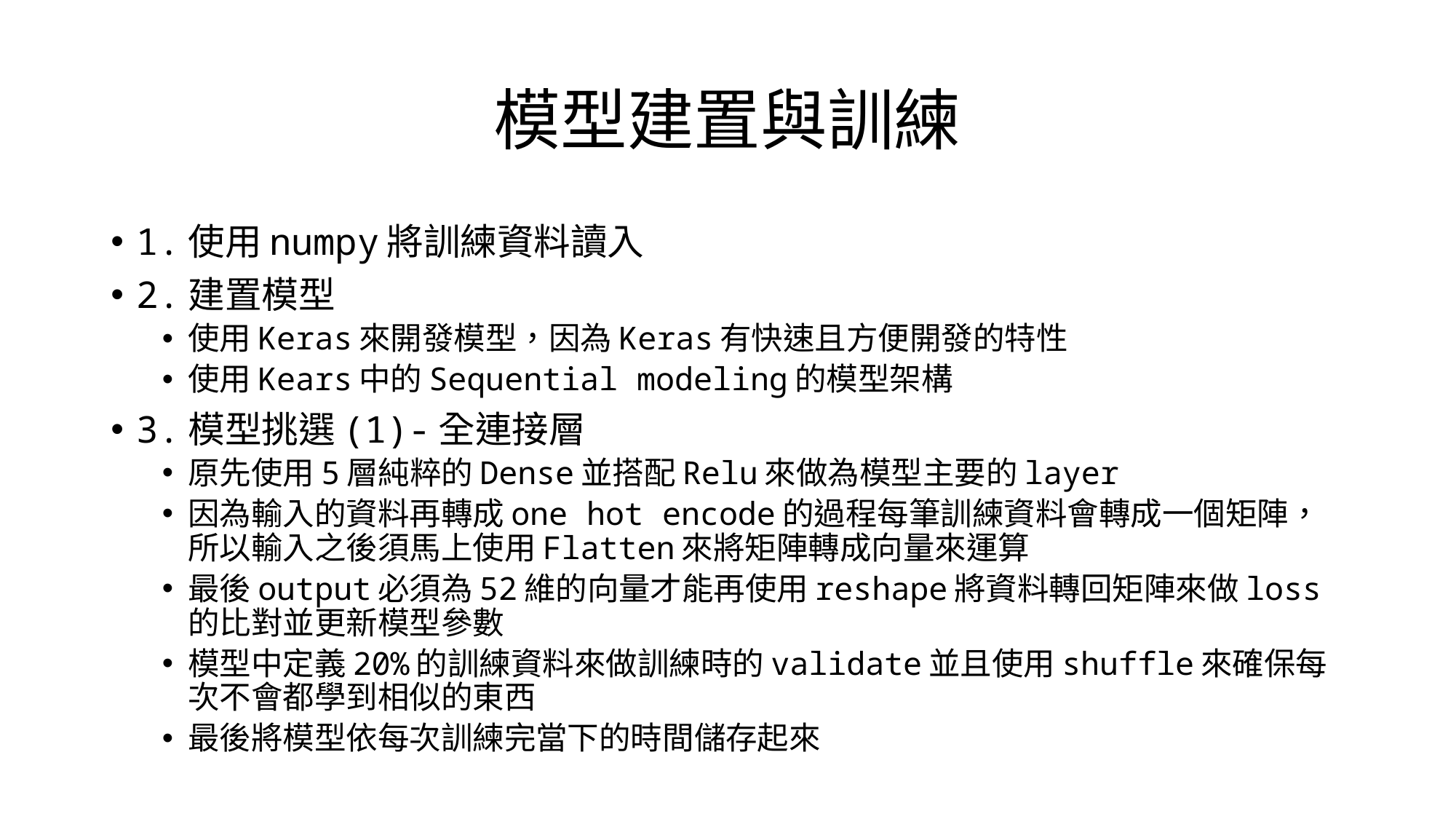

# 模型建置與訓練
1.使用numpy將訓練資料讀入
2.建置模型
使用Keras來開發模型，因為Keras有快速且方便開發的特性
使用Kears中的Sequential modeling的模型架構
3.模型挑選(1)-全連接層
原先使用5層純粹的Dense並搭配Relu來做為模型主要的layer
因為輸入的資料再轉成one hot encode的過程每筆訓練資料會轉成一個矩陣，所以輸入之後須馬上使用Flatten來將矩陣轉成向量來運算
最後output必須為52維的向量才能再使用reshape將資料轉回矩陣來做loss的比對並更新模型參數
模型中定義20%的訓練資料來做訓練時的validate並且使用shuffle來確保每次不會都學到相似的東西
最後將模型依每次訓練完當下的時間儲存起來